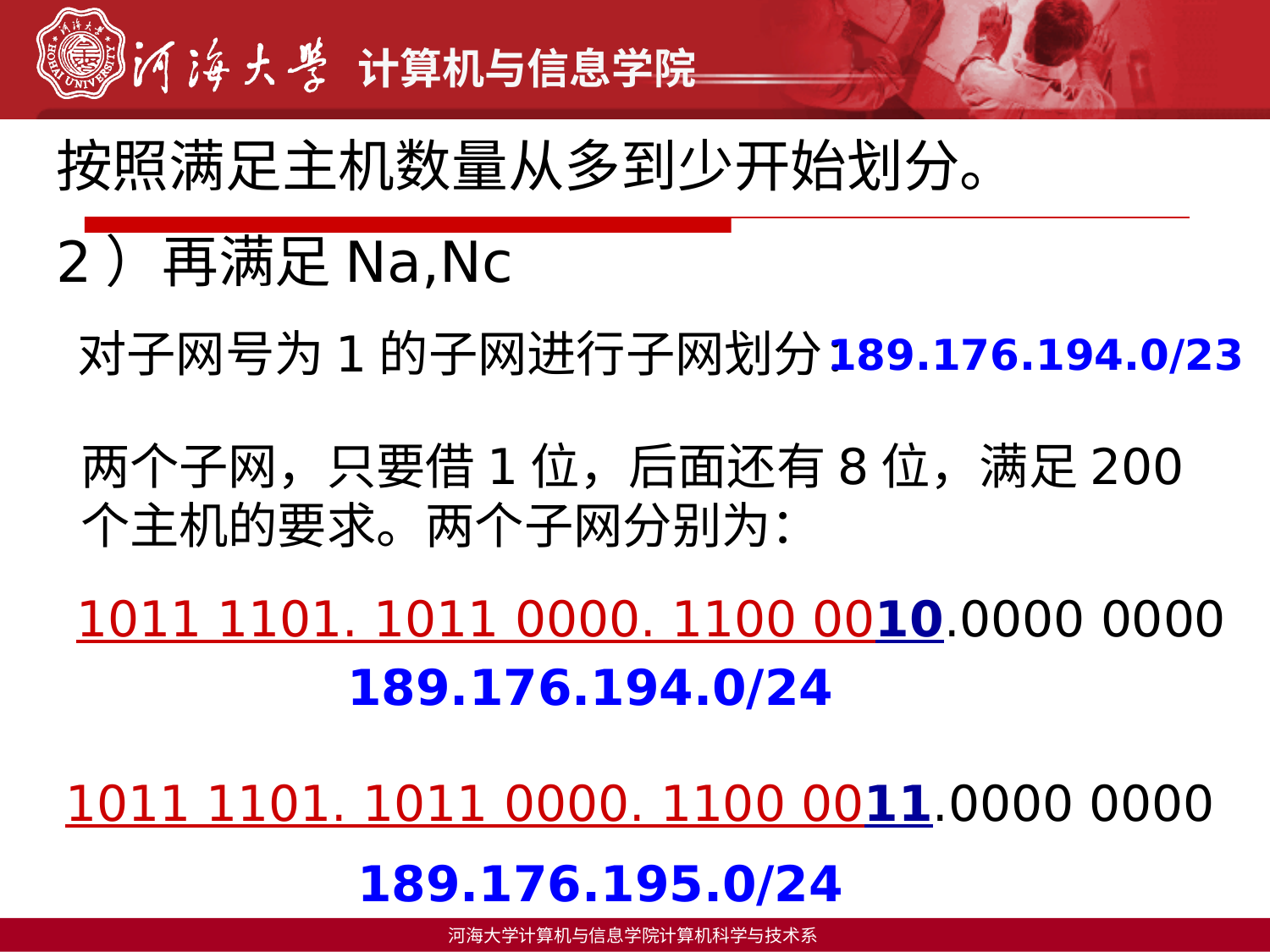

按照满足主机数量从多到少开始划分。
2）再满足Na,Nc
对子网号为1的子网进行子网划分：
189.176.194.0/23

两个子网，只要借1位，后面还有8位，满足200个主机的要求。两个子网分别为：
1011 1101. 1011 0000. 1100 0010.0000 0000
189.176.194.0/24
1011 1101. 1011 0000. 1100 0011.0000 0000
189.176.195.0/24